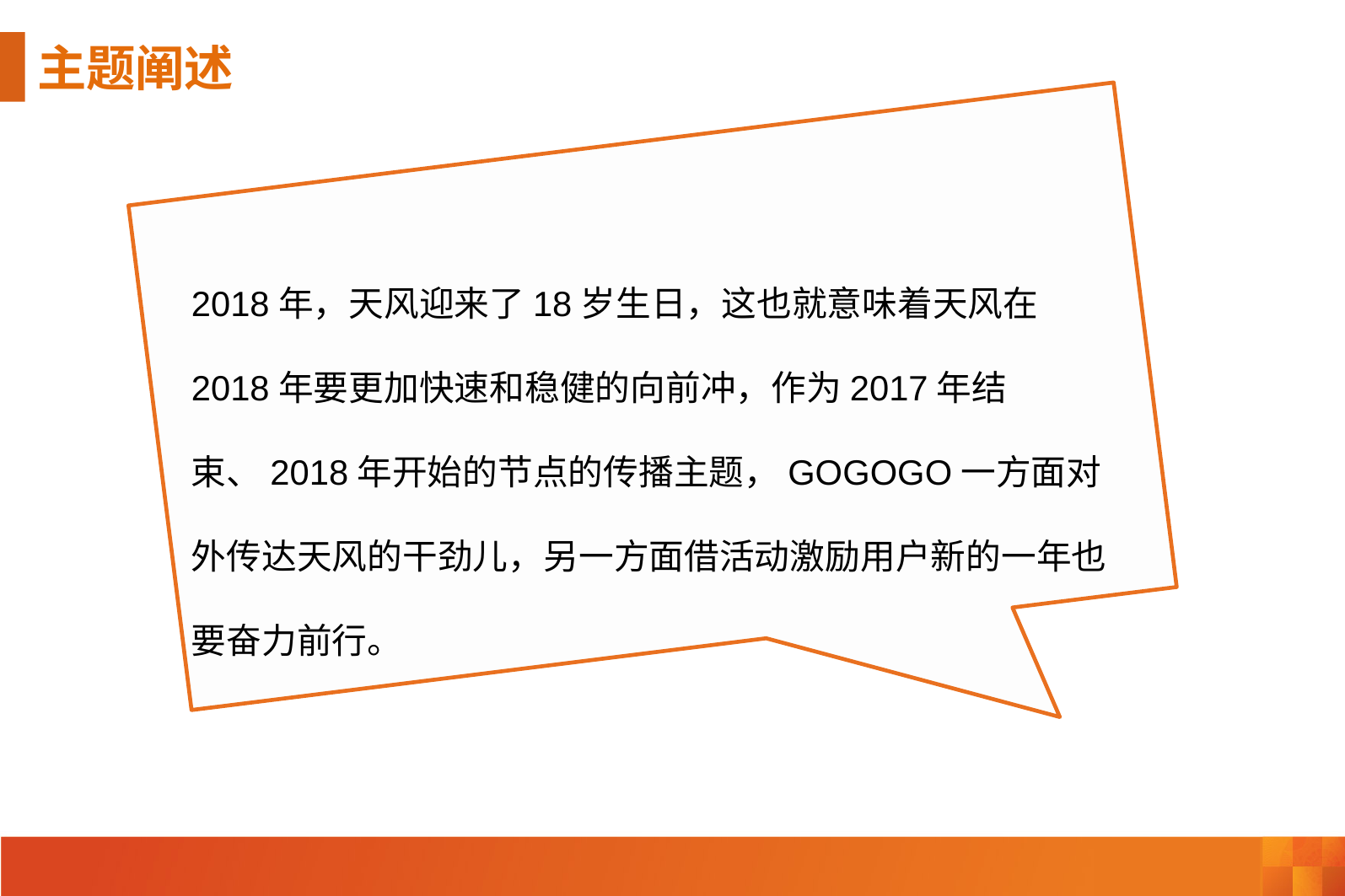

主题阐述

2018年，天风迎来了18岁生日，这也就意味着天风在2018年要更加快速和稳健的向前冲，作为2017年结束、2018年开始的节点的传播主题，GOGOGO一方面对外传达天风的干劲儿，另一方面借活动激励用户新的一年也要奋力前行。